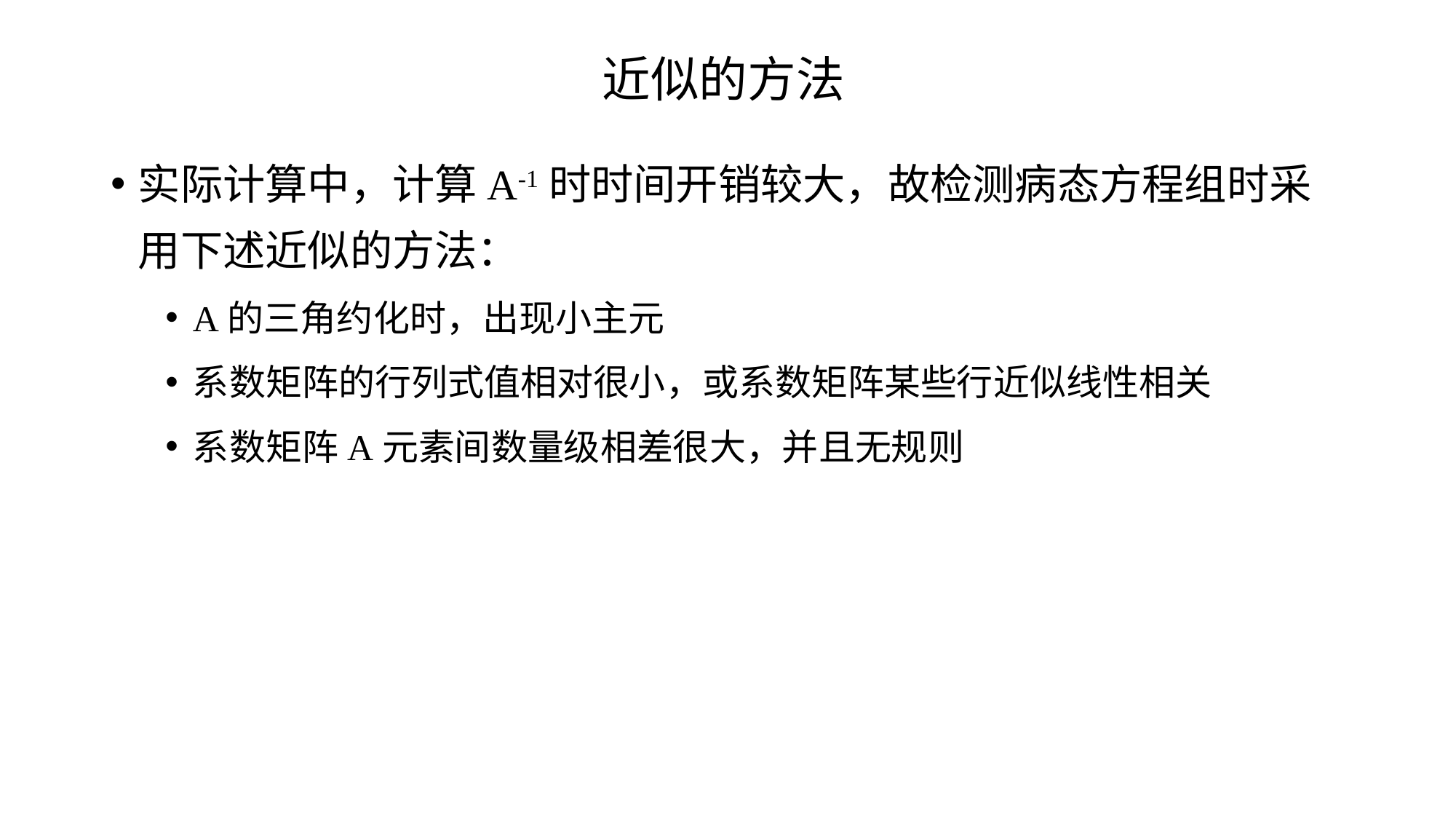

# 近似的方法
实际计算中，计算A-1时时间开销较大，故检测病态方程组时采用下述近似的方法：
A的三角约化时，出现小主元
系数矩阵的行列式值相对很小，或系数矩阵某些行近似线性相关
系数矩阵A元素间数量级相差很大，并且无规则